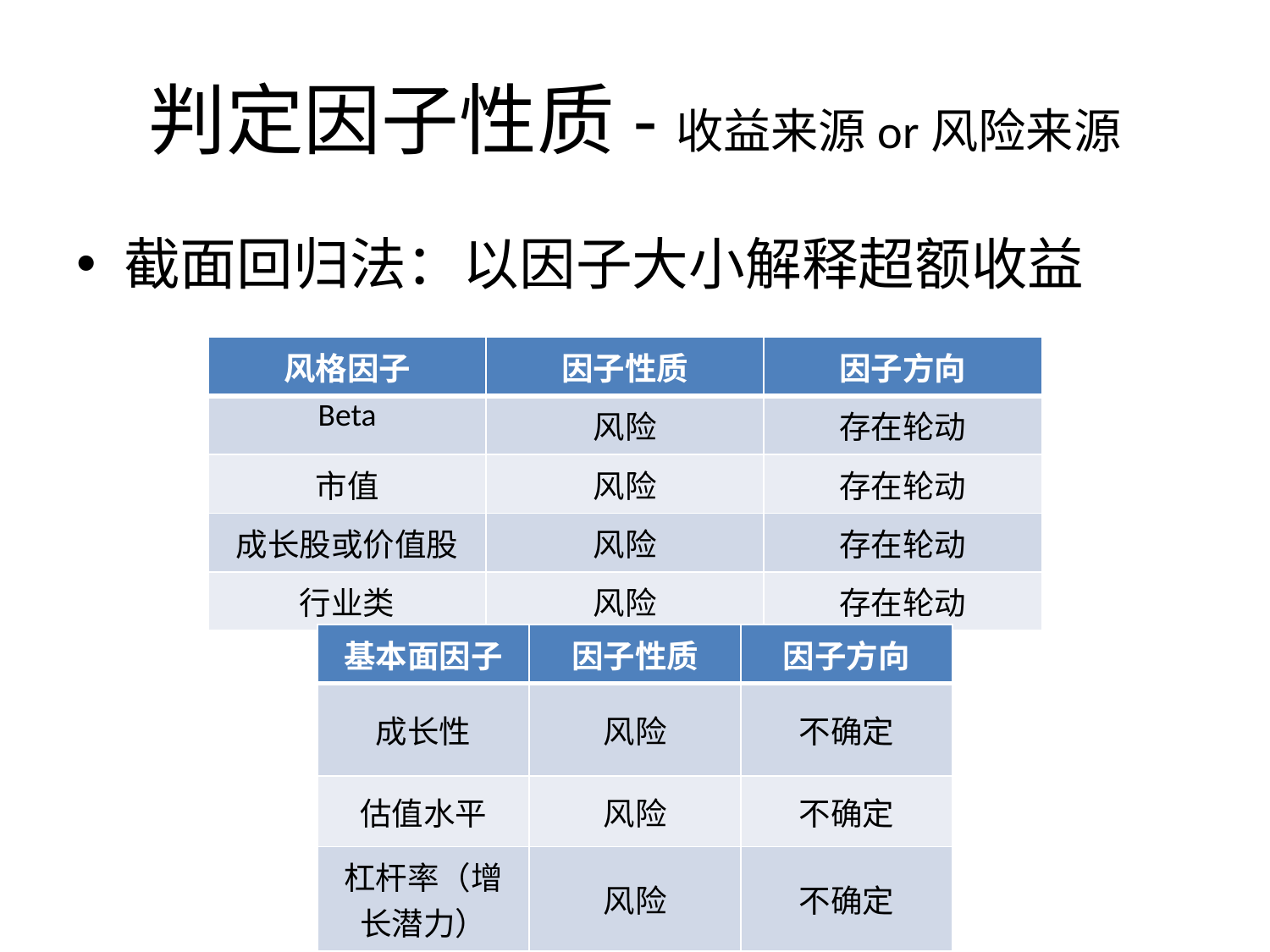

# 判定因子性质-收益来源or风险来源
截面回归法：以因子大小解释超额收益
| 风格因子 | 因子性质 | 因子方向 |
| --- | --- | --- |
| Beta | 风险 | 存在轮动 |
| 市值 | 风险 | 存在轮动 |
| 成长股或价值股 | 风险 | 存在轮动 |
| 行业类 | 风险 | 存在轮动 |
| 基本面因子 | 因子性质 | 因子方向 |
| --- | --- | --- |
| 成长性 | 风险 | 不确定 |
| 估值水平 | 风险 | 不确定 |
| 杠杆率（增长潜力） | 风险 | 不确定 |